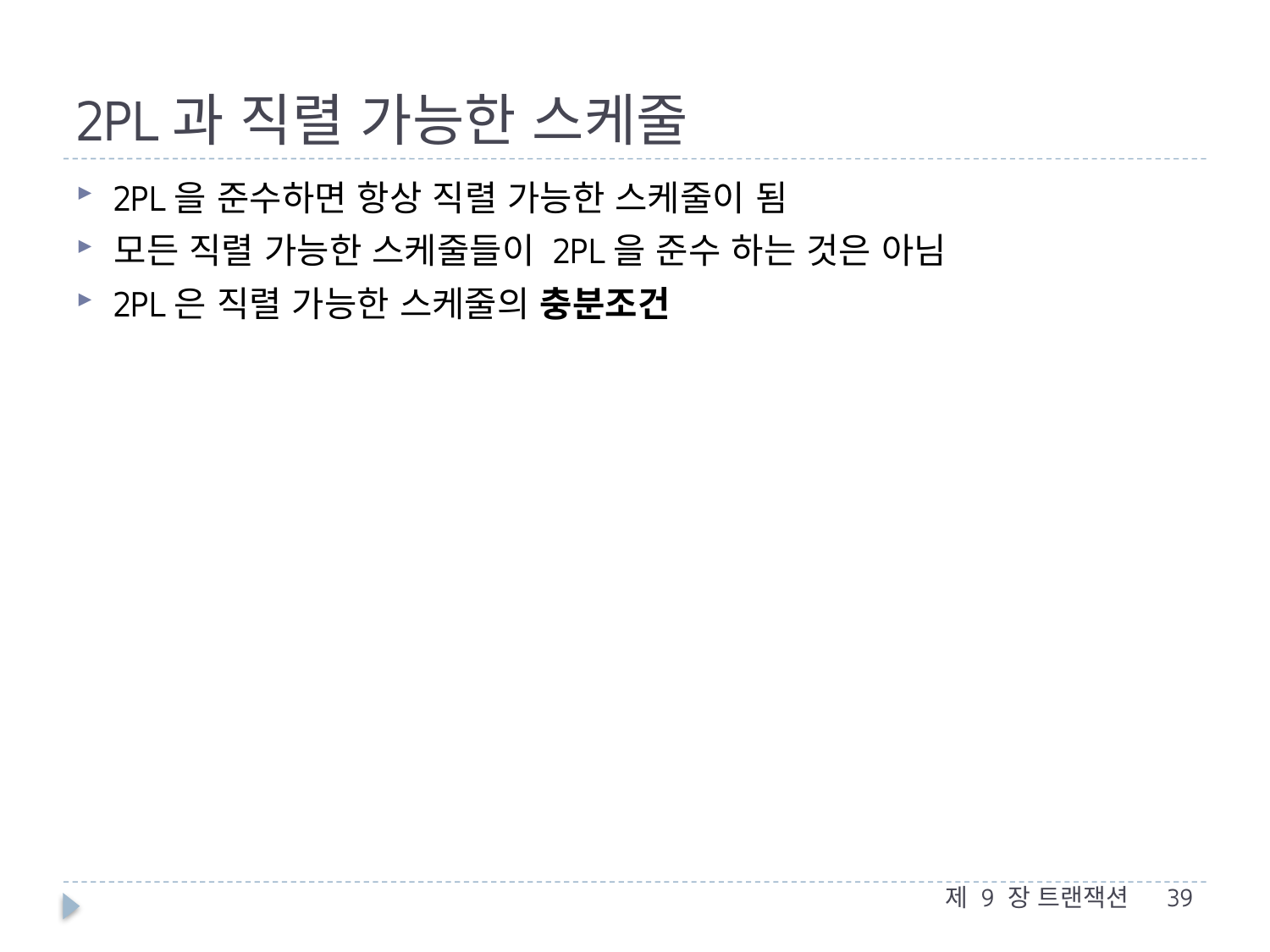

# 2PL과 직렬 가능한 스케줄
2PL을 준수하면 항상 직렬 가능한 스케줄이 됨
모든 직렬 가능한 스케줄들이 2PL을 준수 하는 것은 아님
2PL은 직렬 가능한 스케줄의 충분조건
제 9 장 트랜잭션
39